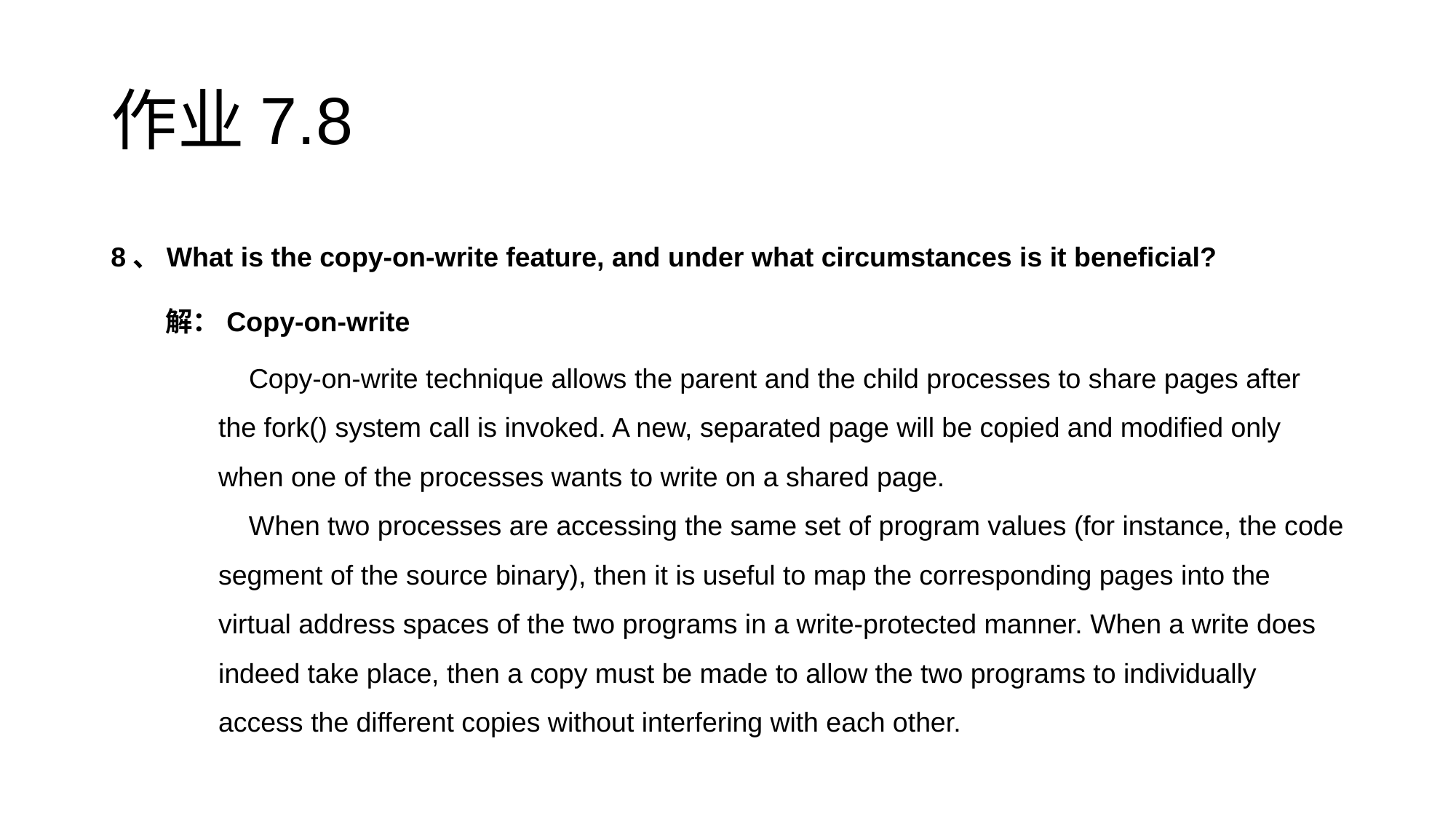

# 作业7.8
8、What is the copy-on-write feature, and under what circumstances is it beneficial?
解：Copy-on-write
    Copy-on-write technique allows the parent and the child processes to share pages after the fork() system call is invoked. A new, separated page will be copied and modified only when one of the processes wants to write on a shared page.
    When two processes are accessing the same set of program values (for instance, the code segment of the source binary), then it is useful to map the corresponding pages into the virtual address spaces of the two programs in a write-protected manner. When a write does indeed take place, then a copy must be made to allow the two programs to individually access the different copies without interfering with each other.